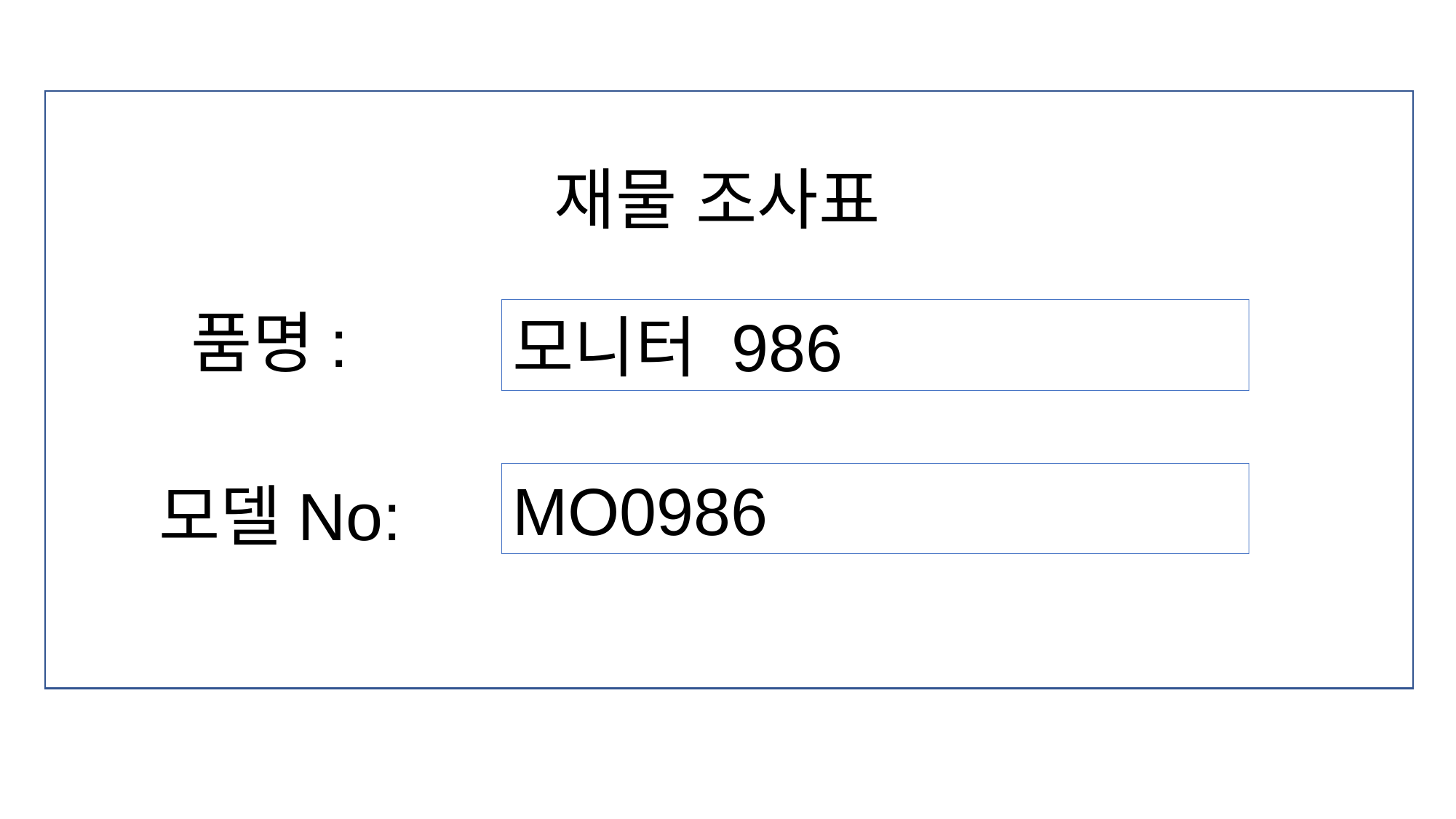

재물 조사표
품명:
모니터 986
MO0986
모델No: